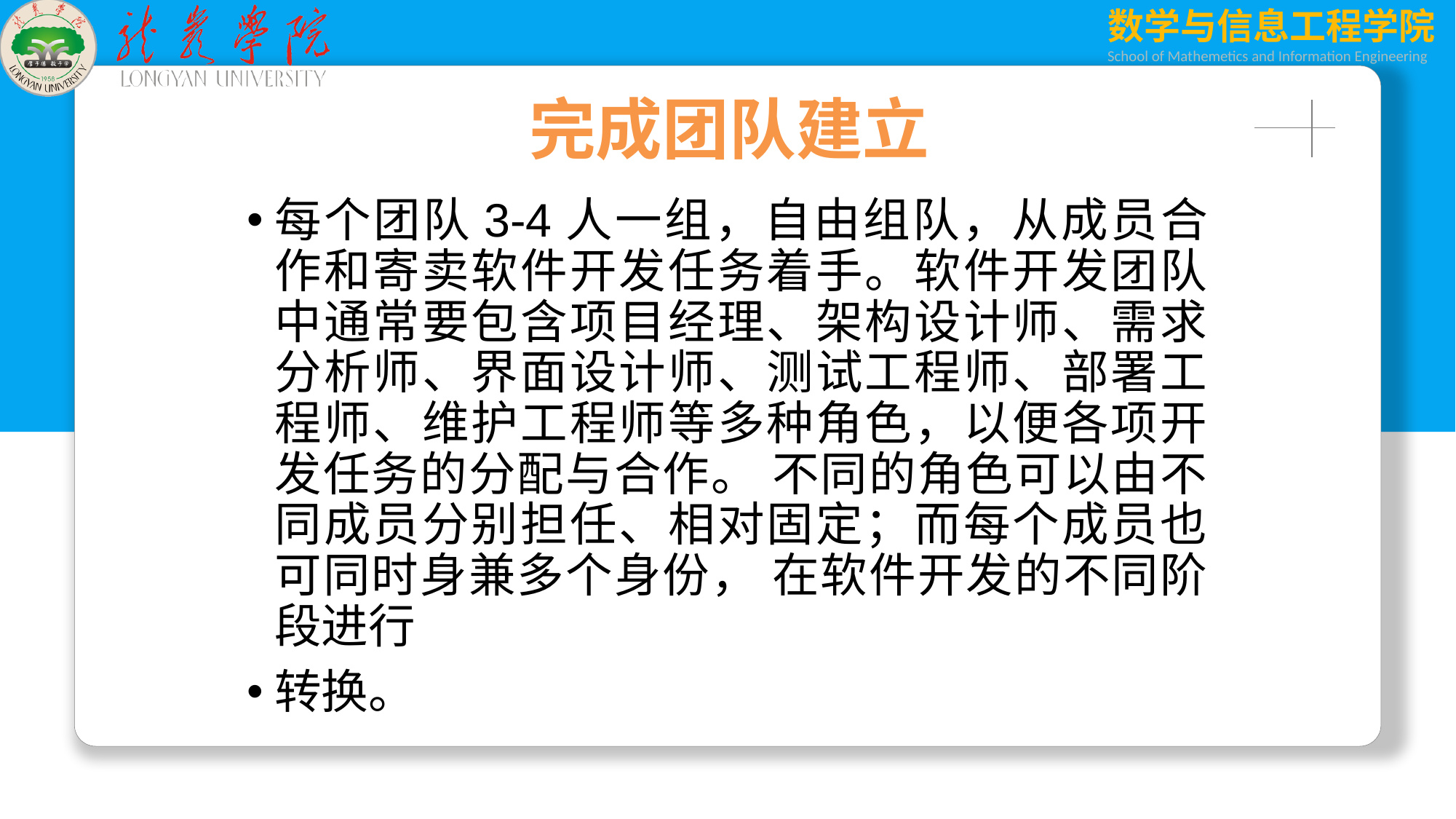

# 完成团队建立
每个团队3-4人一组，自由组队，从成员合作和寄卖软件开发任务着手。软件开发团队中通常要包含项目经理、架构设计师、需求分析师、界面设计师、测试工程师、部署工程师、维护工程师等多种角色，以便各项开发任务的分配与合作。 不同的角色可以由不同成员分别担任、相对固定；而每个成员也可同时身兼多个身份， 在软件开发的不同阶段进行
转换。